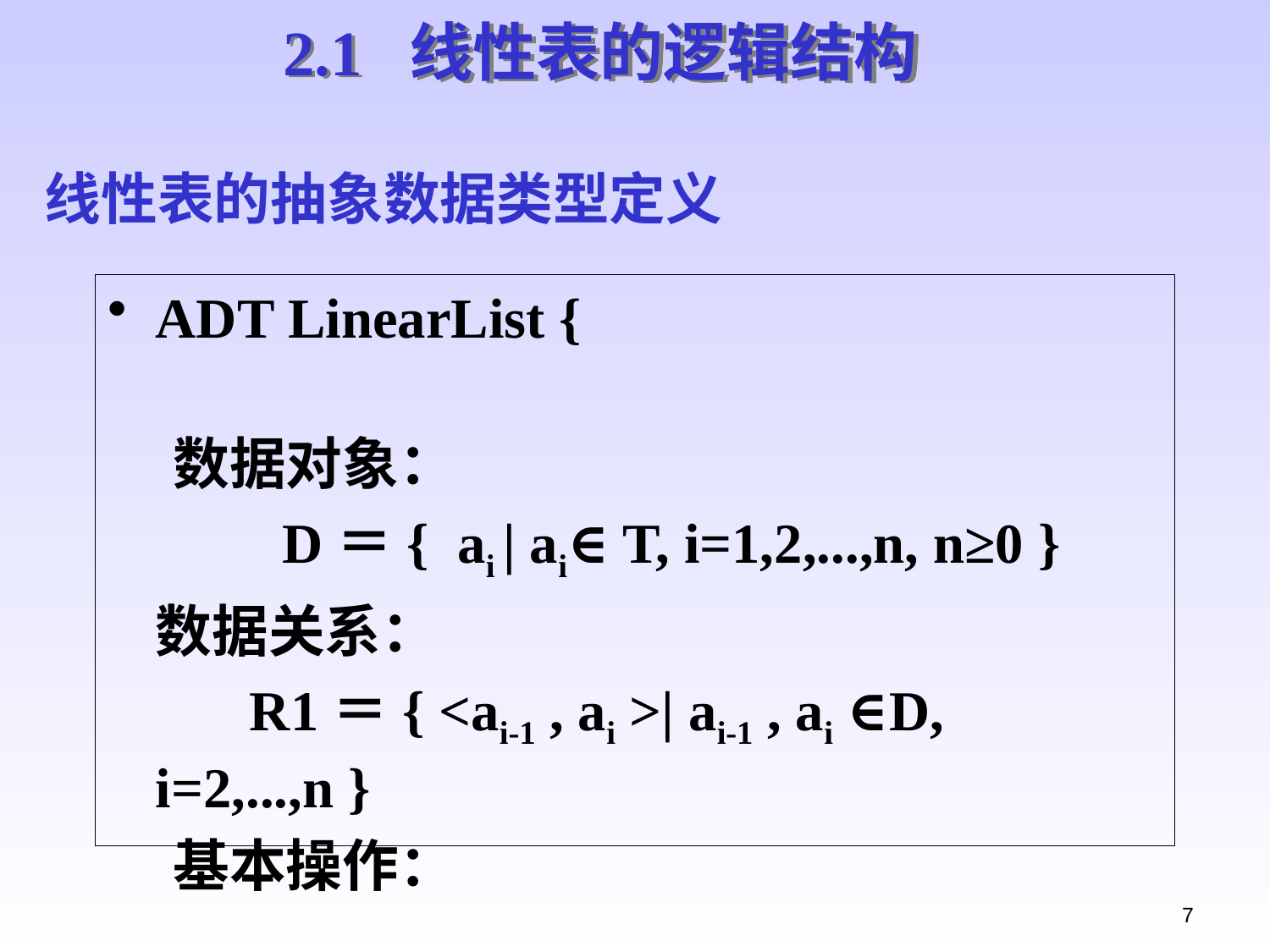

ADT LinearList {
    数据对象：
		D＝{  ai | ai∈ T, i=1,2,...,n, n≥0 }
	数据关系：
          R1＝{ <ai-1 , ai >| ai-1 , ai ∈D, i=2,...,n }
    基本操作：
2.1  线性表的逻辑结构
线性表的抽象数据类型定义
7